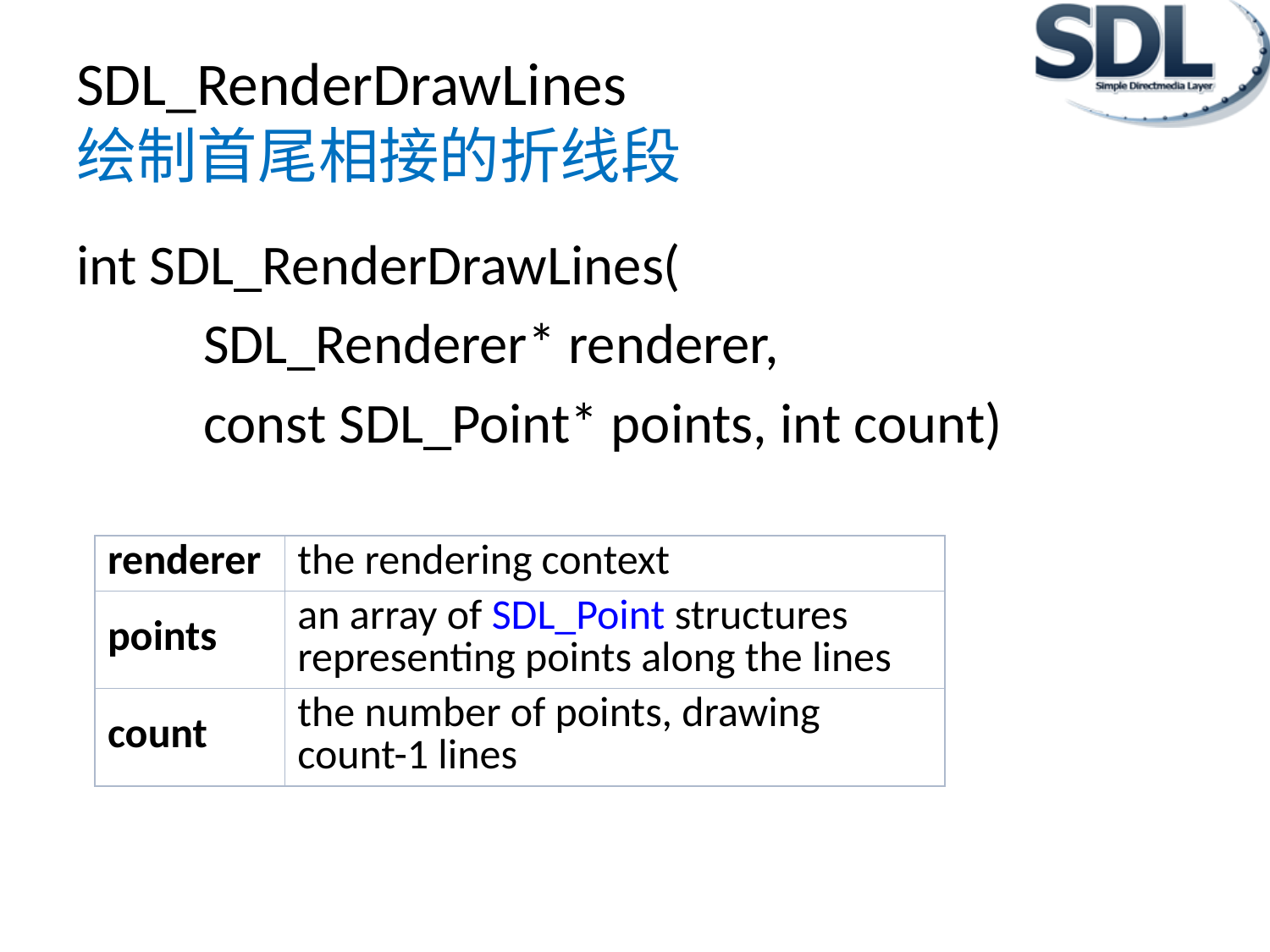

# SDL_RenderDrawLines 绘制首尾相接的折线段
int SDL_RenderDrawLines(
	SDL_Renderer* renderer,
	const SDL_Point* points, int count)
| renderer | the rendering context |
| --- | --- |
| points | an array of SDL\_Point structures representing points along the lines |
| count | the number of points, drawing count-1 lines |